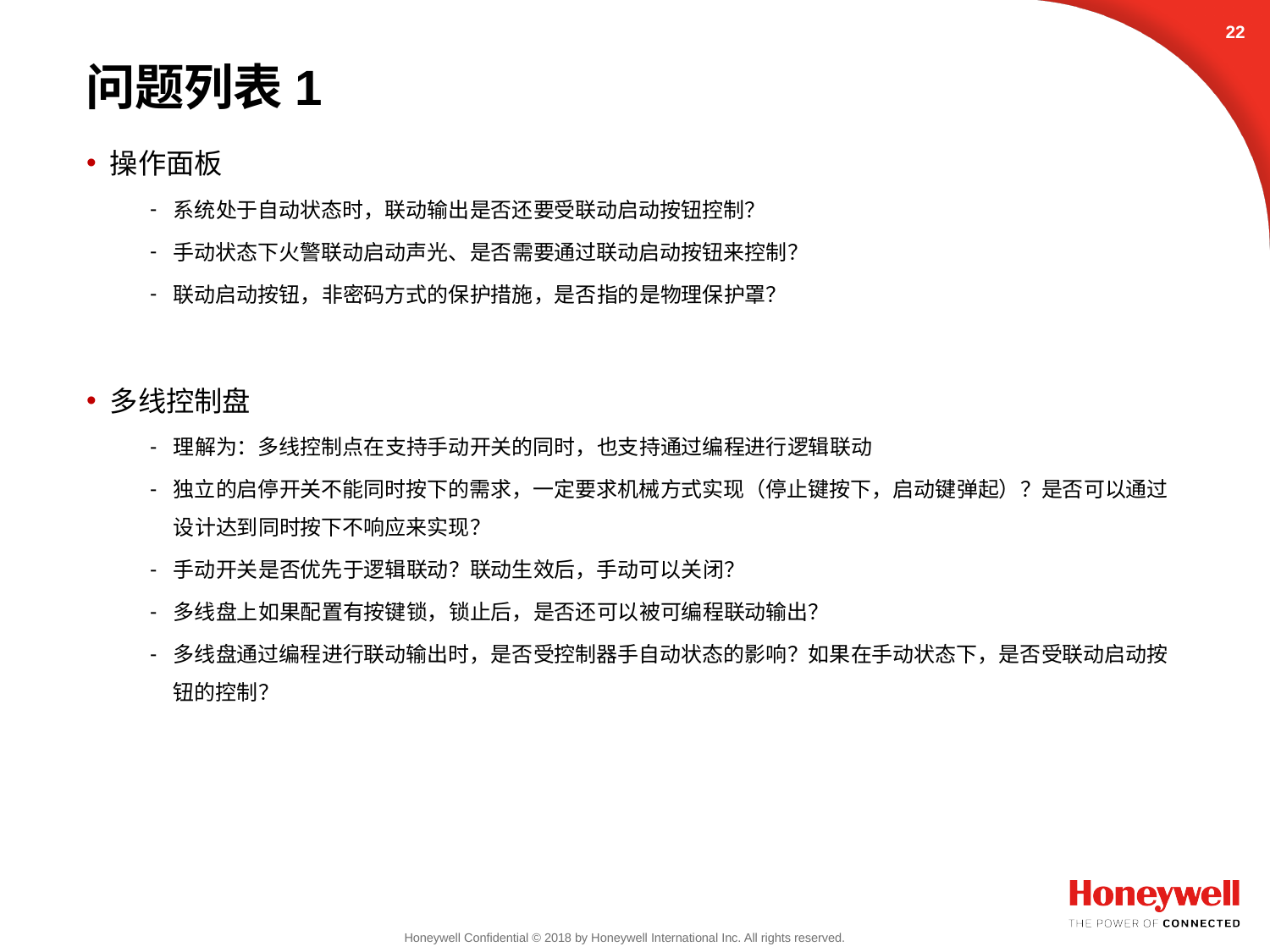

22
# 问题列表1
操作面板
系统处于自动状态时，联动输出是否还要受联动启动按钮控制？
手动状态下火警联动启动声光、是否需要通过联动启动按钮来控制？
联动启动按钮，非密码方式的保护措施，是否指的是物理保护罩？

多线控制盘
理解为：多线控制点在支持手动开关的同时，也支持通过编程进行逻辑联动
独立的启停开关不能同时按下的需求，一定要求机械方式实现（停止键按下，启动键弹起）？是否可以通过设计达到同时按下不响应来实现？
手动开关是否优先于逻辑联动？联动生效后，手动可以关闭？
多线盘上如果配置有按键锁，锁止后，是否还可以被可编程联动输出？
多线盘通过编程进行联动输出时，是否受控制器手自动状态的影响？如果在手动状态下，是否受联动启动按钮的控制？